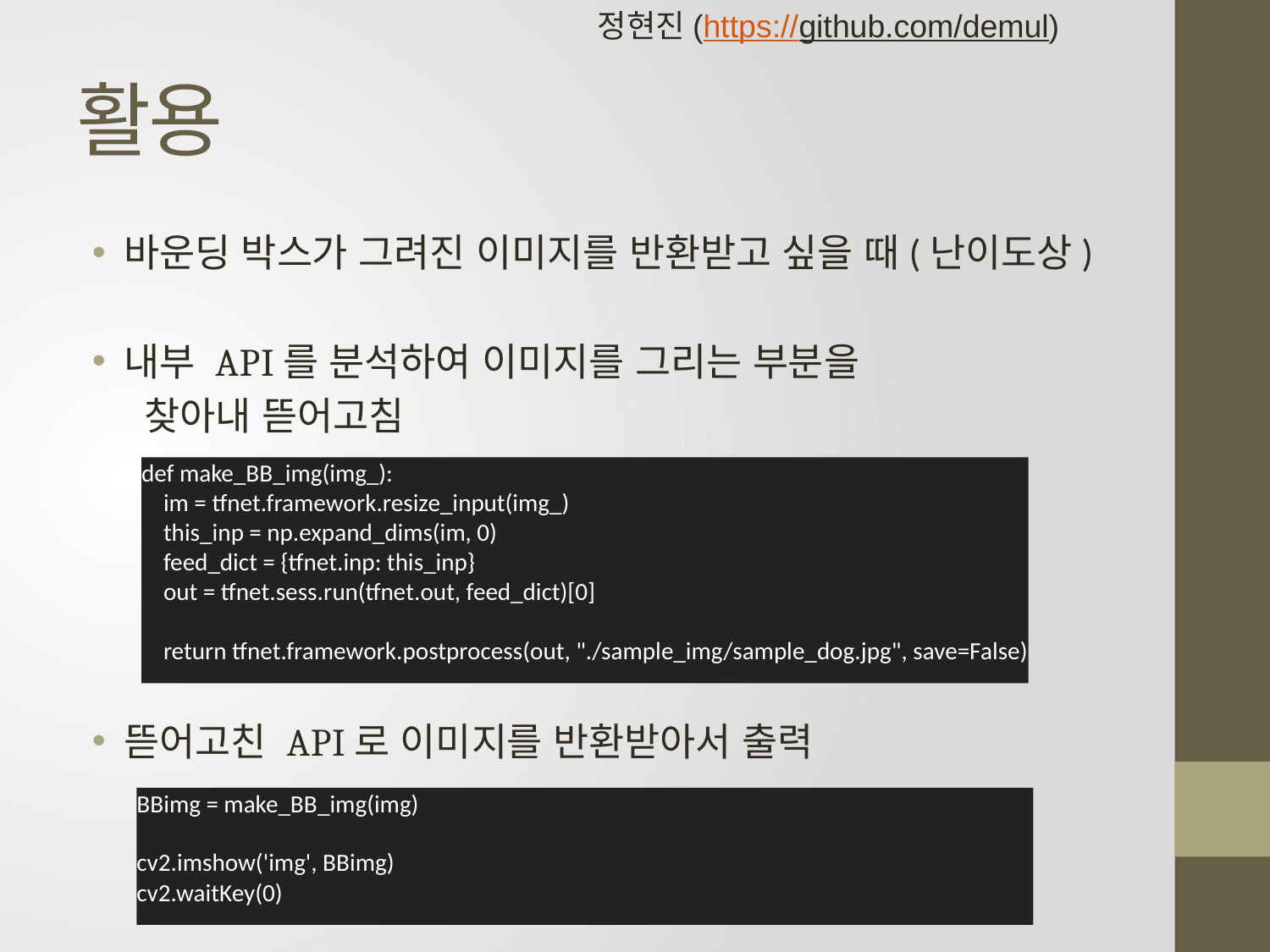

정현진(https://github.com/demul)

# 활용
바운딩 박스가 그려진 이미지를 반환받고 싶을 때(난이도상)

내부 API를 분석하여 이미지를 그리는 부분을
    찾아내 뜯어고침

뜯어고친 API로 이미지를 반환받아서 출력

def make_BB_img(img_):
    im = tfnet.framework.resize_input(img_)
    this_inp = np.expand_dims(im, 0)
    feed_dict = {tfnet.inp: this_inp}
    out = tfnet.sess.run(tfnet.out, feed_dict)[0]
    return tfnet.framework.postprocess(out, "./sample_img/sample_dog.jpg", save=False)
BBimg = make_BB_img(img)
cv2.imshow('img', BBimg)
cv2.waitKey(0)